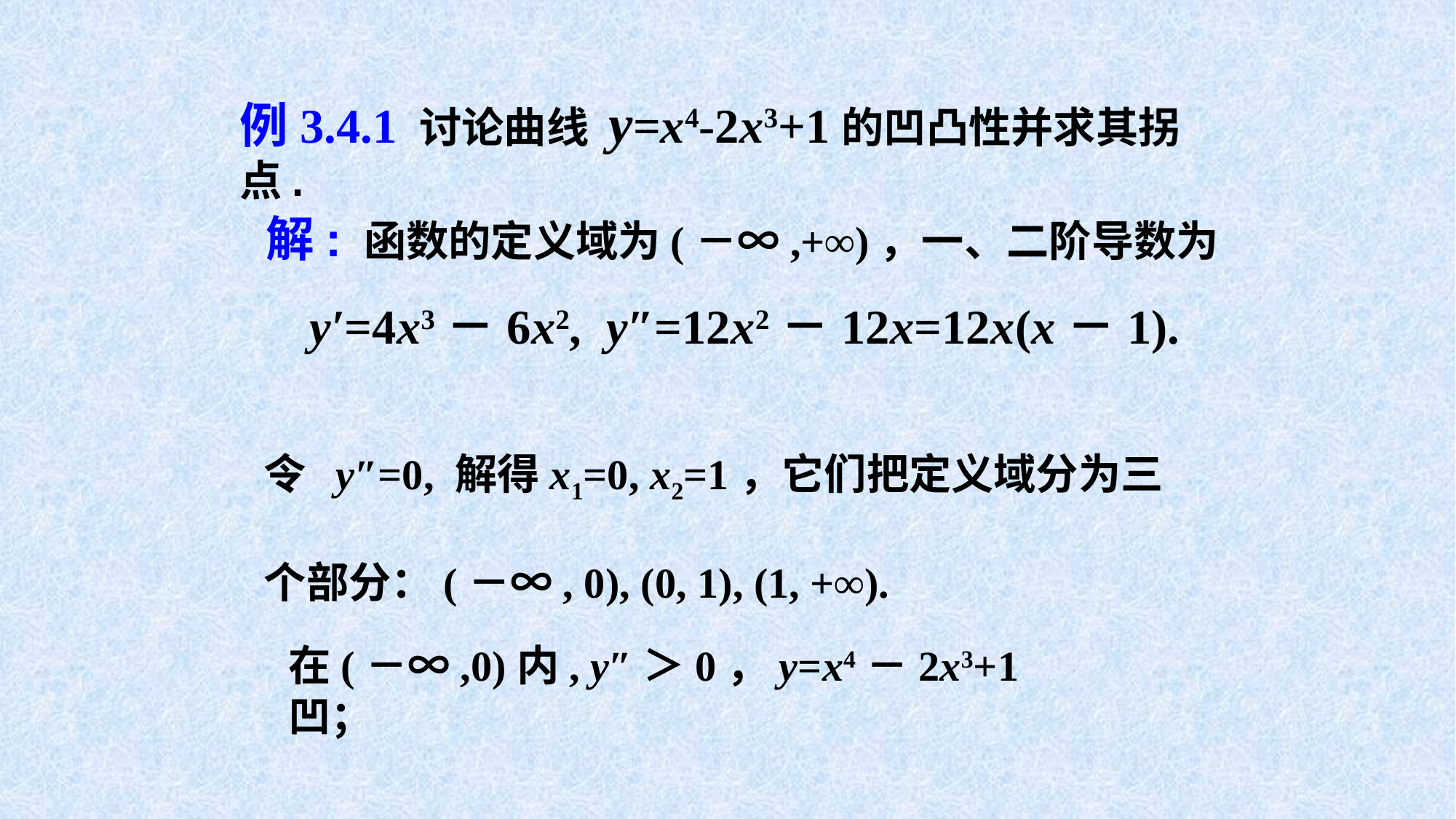

例3.4.1 讨论曲线 y=x4-2x3+1的凹凸性并求其拐点.
解: 函数的定义域为(－∞,+∞)，一、二阶导数为
y′=4x3－6x2,  y″=12x2－12x=12x(x－1).
令  y″=0, 解得x1=0, x2=1，它们把定义域分为三
个部分：(－∞, 0), (0, 1), (1, +∞).
在(－∞,0)内, y″＞0，y=x4－2x3+1    凹；